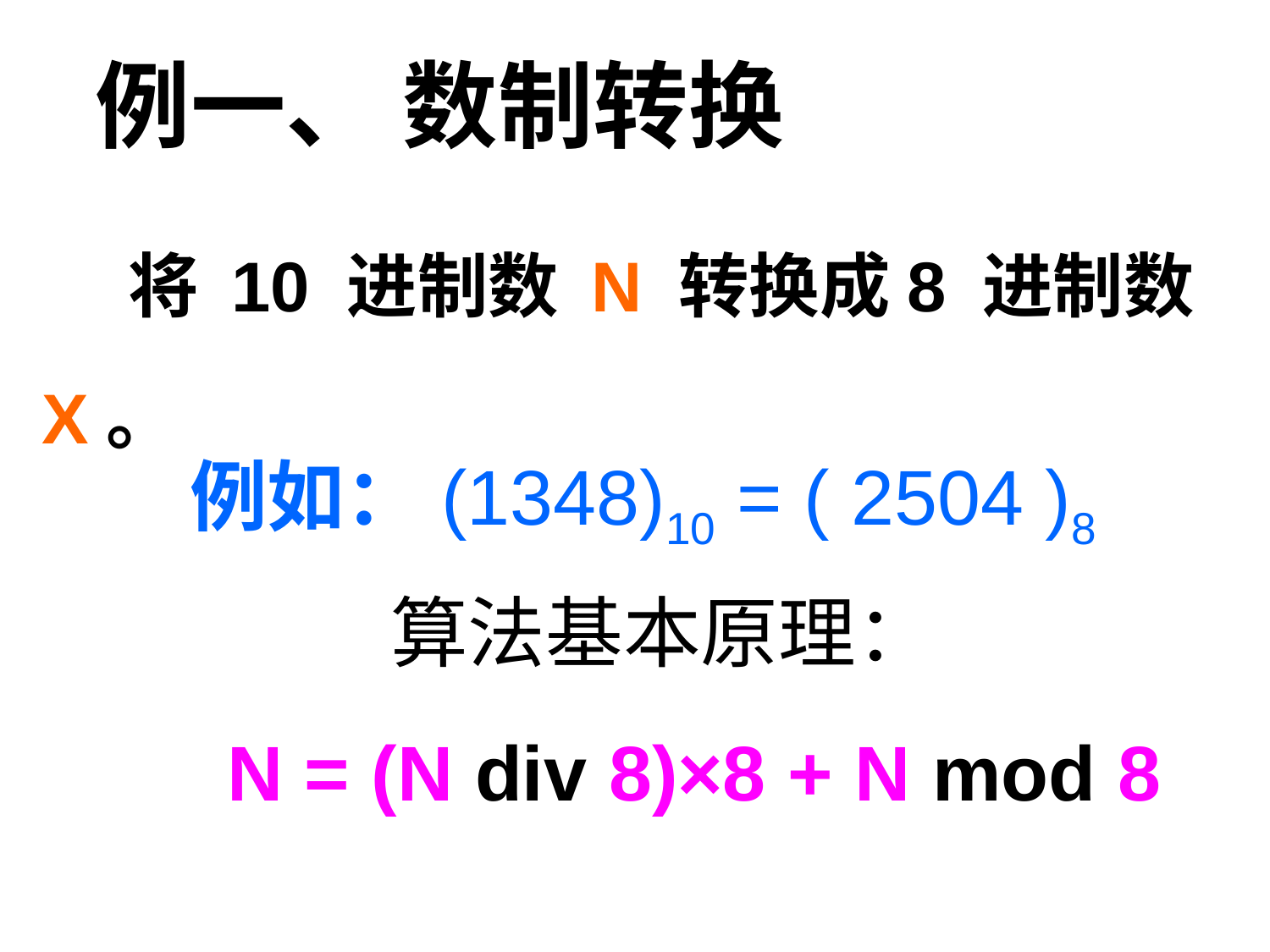

例一、 数制转换
    将 10 进制数 N 转换成8 进制数 X。
例如：(1348)10 = ( 2504 )8
算法基本原理：
     N = (N div 8)×8 + N mod 8